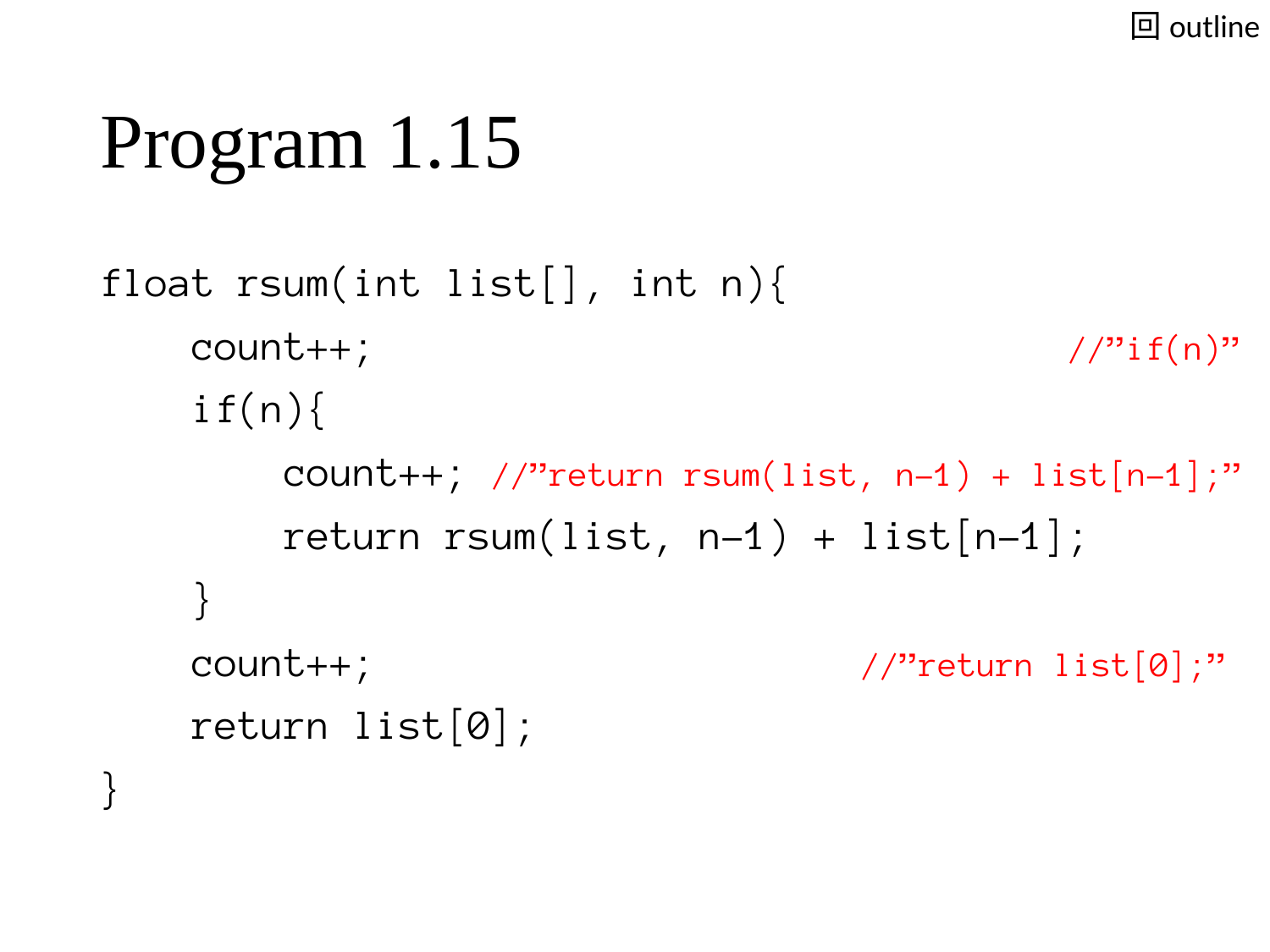

回outline
# Program 1.15
float rsum(int list[], int n){
    count++;                              //”if(n)”
    if(n){
        count++; //”return rsum(list, n-1) + list[n-1];”
        return rsum(list, n-1) + list[n-1];
    }
    count++;                     //”return list[0];”
    return list[0];
}